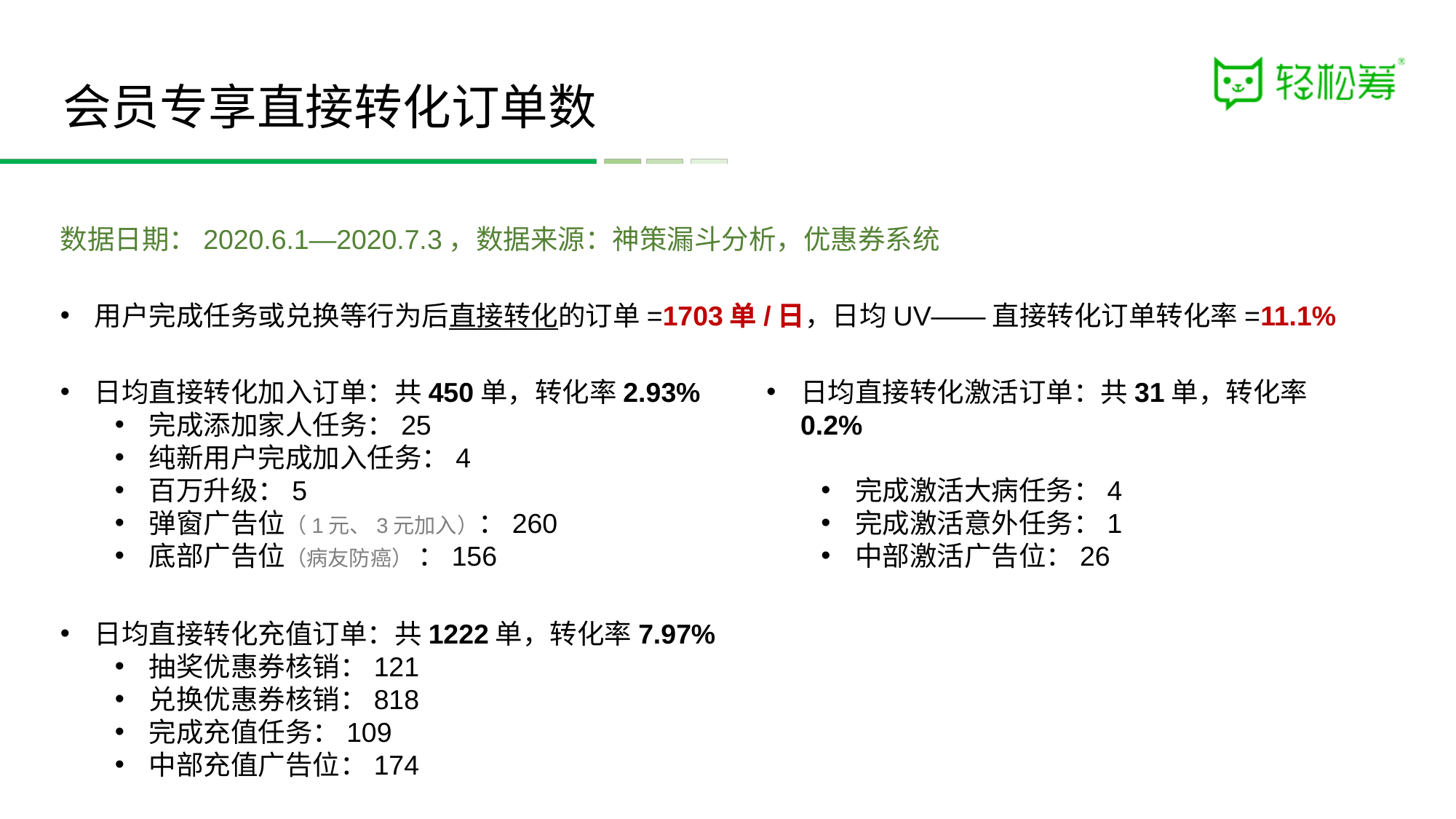

会员专享直接转化订单数
数据日期：2020.6.1—2020.7.3，数据来源：神策漏斗分析，优惠券系统
用户完成任务或兑换等行为后直接转化的订单=1703单/日，日均UV——直接转化订单转化率=11.1%
日均直接转化加入订单：共450单，转化率2.93%
完成添加家人任务：25
纯新用户完成加入任务：4
百万升级：5
弹窗广告位（1元、3元加入）：260
底部广告位（病友防癌） ：156
日均直接转化激活订单：共31单，转化率0.2%

完成激活大病任务：4
完成激活意外任务：1
中部激活广告位：26
日均直接转化充值订单：共1222单，转化率7.97%
抽奖优惠券核销：121
兑换优惠券核销：818
完成充值任务：109
中部充值广告位：174